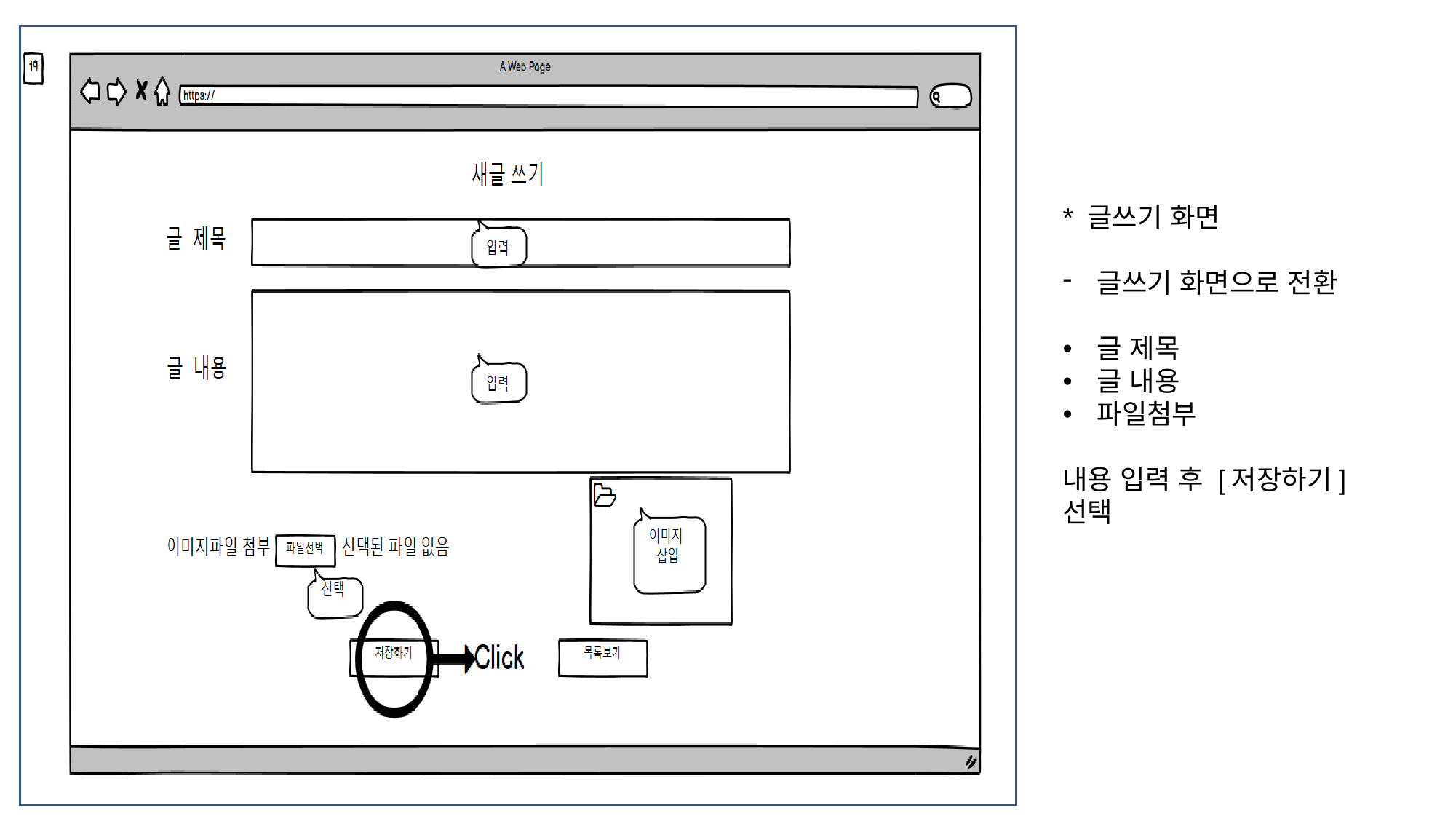

* 글쓰기 화면

글쓰기 화면으로 전환

글 제목
글 내용
파일첨부

내용 입력 후 [저장하기]
선택